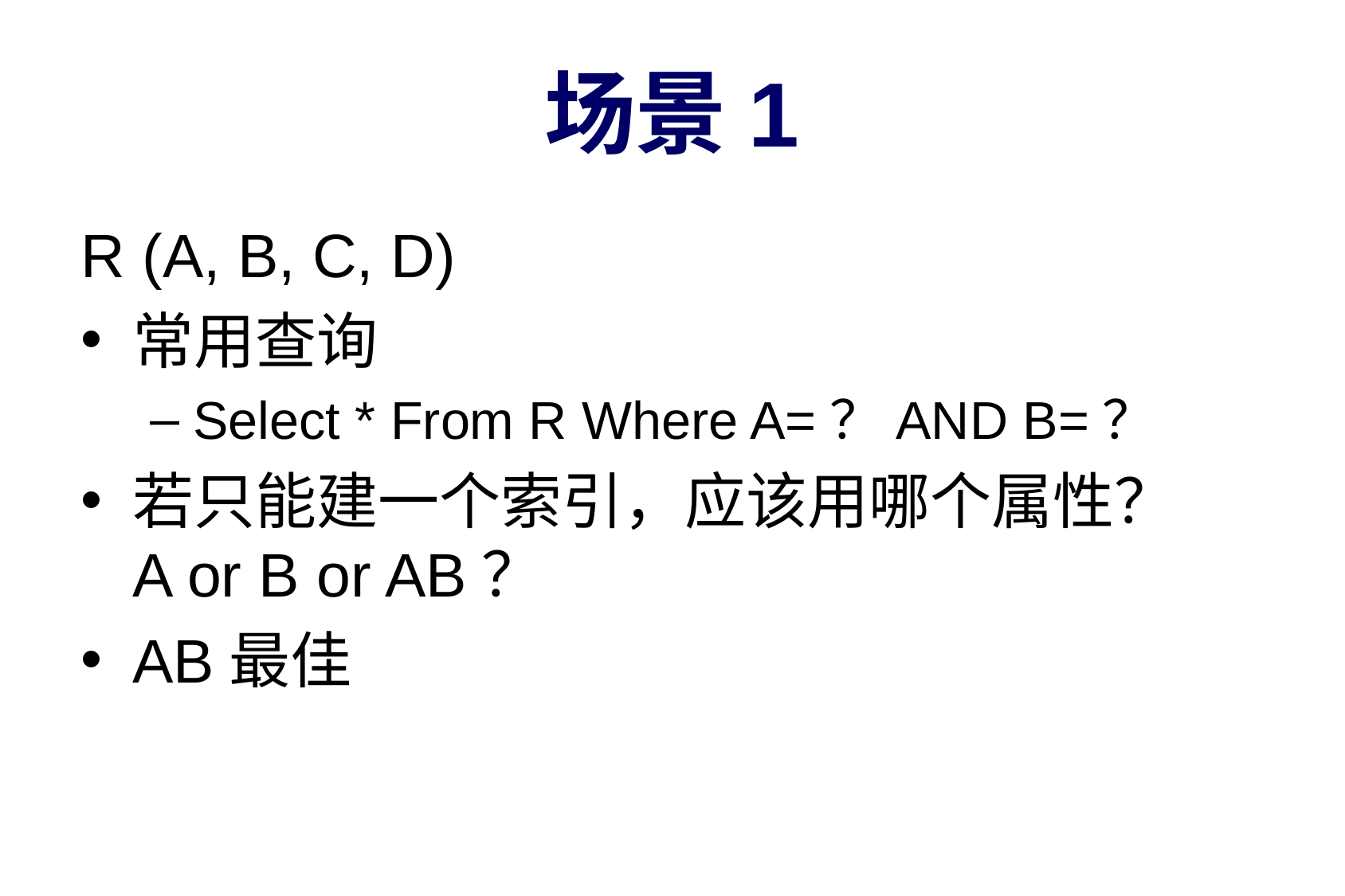

# 场景1
R (A, B, C, D)
常用查询
Select * From R Where A=？AND B=？
若只能建一个索引，应该用哪个属性？
A or B or AB？
AB最佳